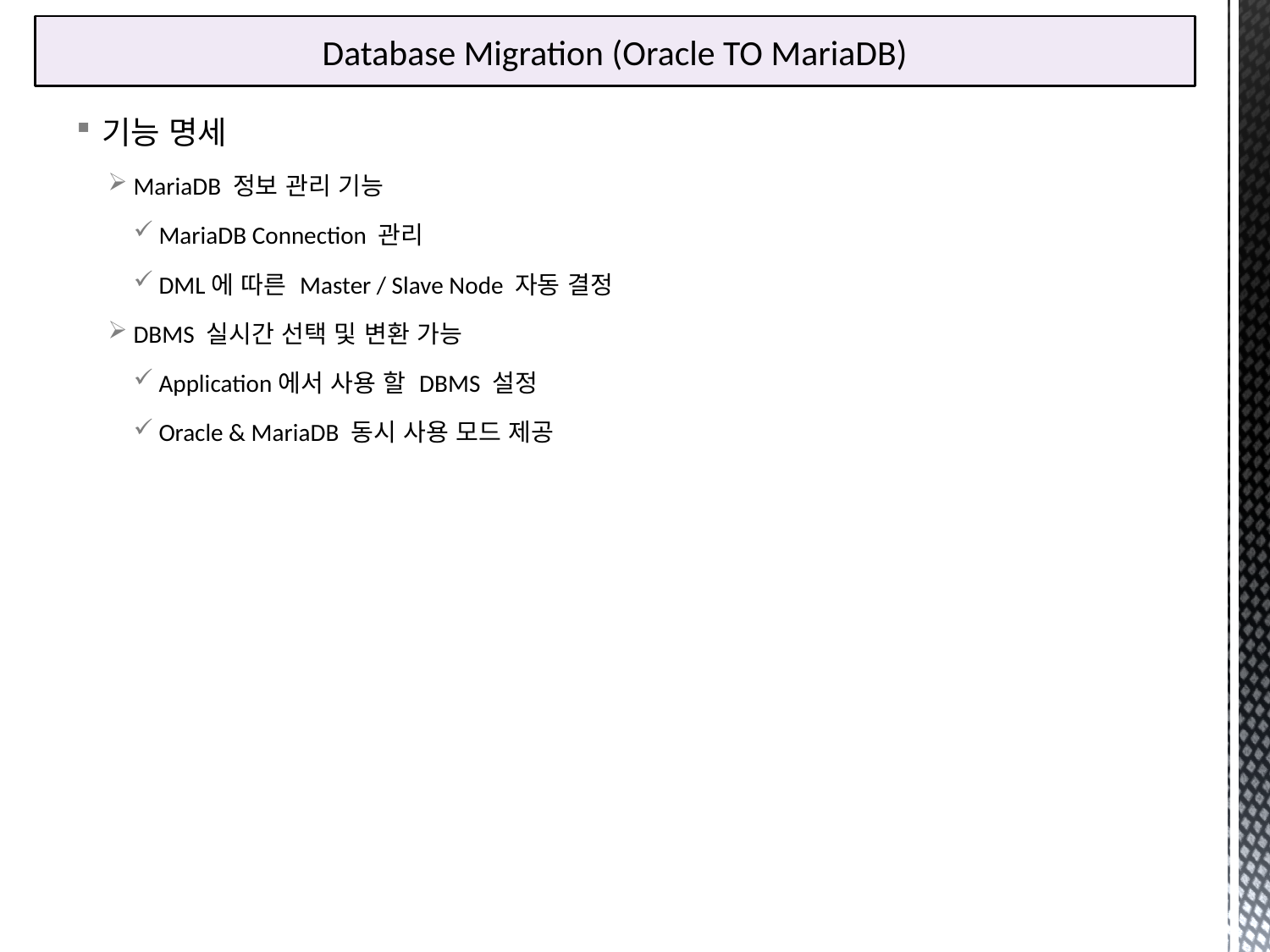

# Database Migration (Oracle TO MariaDB)
기능 명세
MariaDB 정보 관리 기능
MariaDB Connection 관리
DML에 따른 Master / Slave Node 자동 결정
DBMS 실시간 선택 및 변환 가능
Application에서 사용 할 DBMS 설정
Oracle & MariaDB 동시 사용 모드 제공